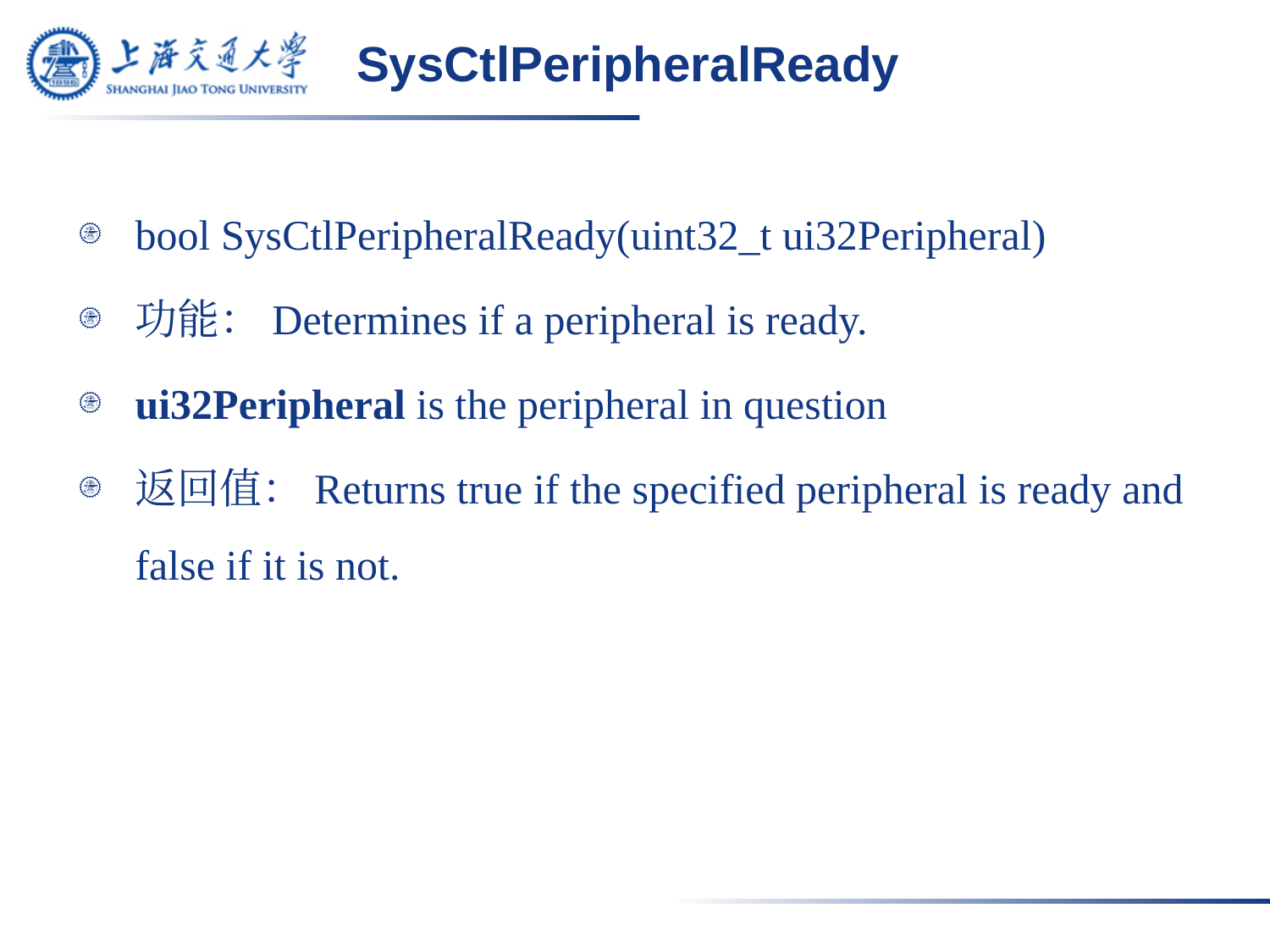

# SysCtlPeripheralReady
bool SysCtlPeripheralReady(uint32_t ui32Peripheral)
功能：Determines if a peripheral is ready.
ui32Peripheral is the peripheral in question
返回值：Returns true if the specified peripheral is ready and false if it is not.